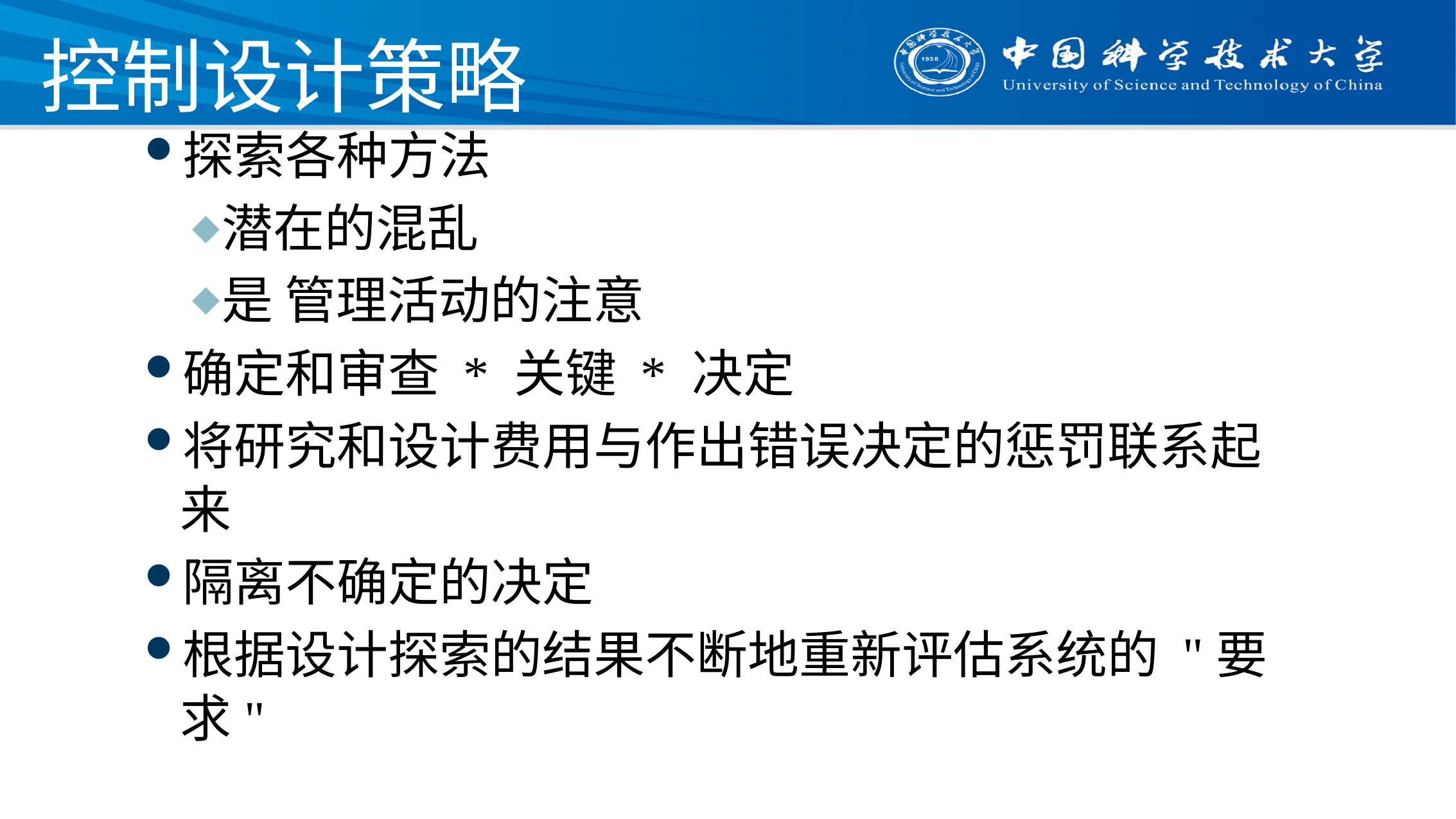

# 控制设计策略
探索各种方法
潜在的混乱
是 管理活动的注意
确定和审查 * 关键 * 决定
将研究和设计费用与作出错误决定的惩罚联系起来
隔离不确定的决定
根据设计探索的结果不断地重新评估系统的 "要求"